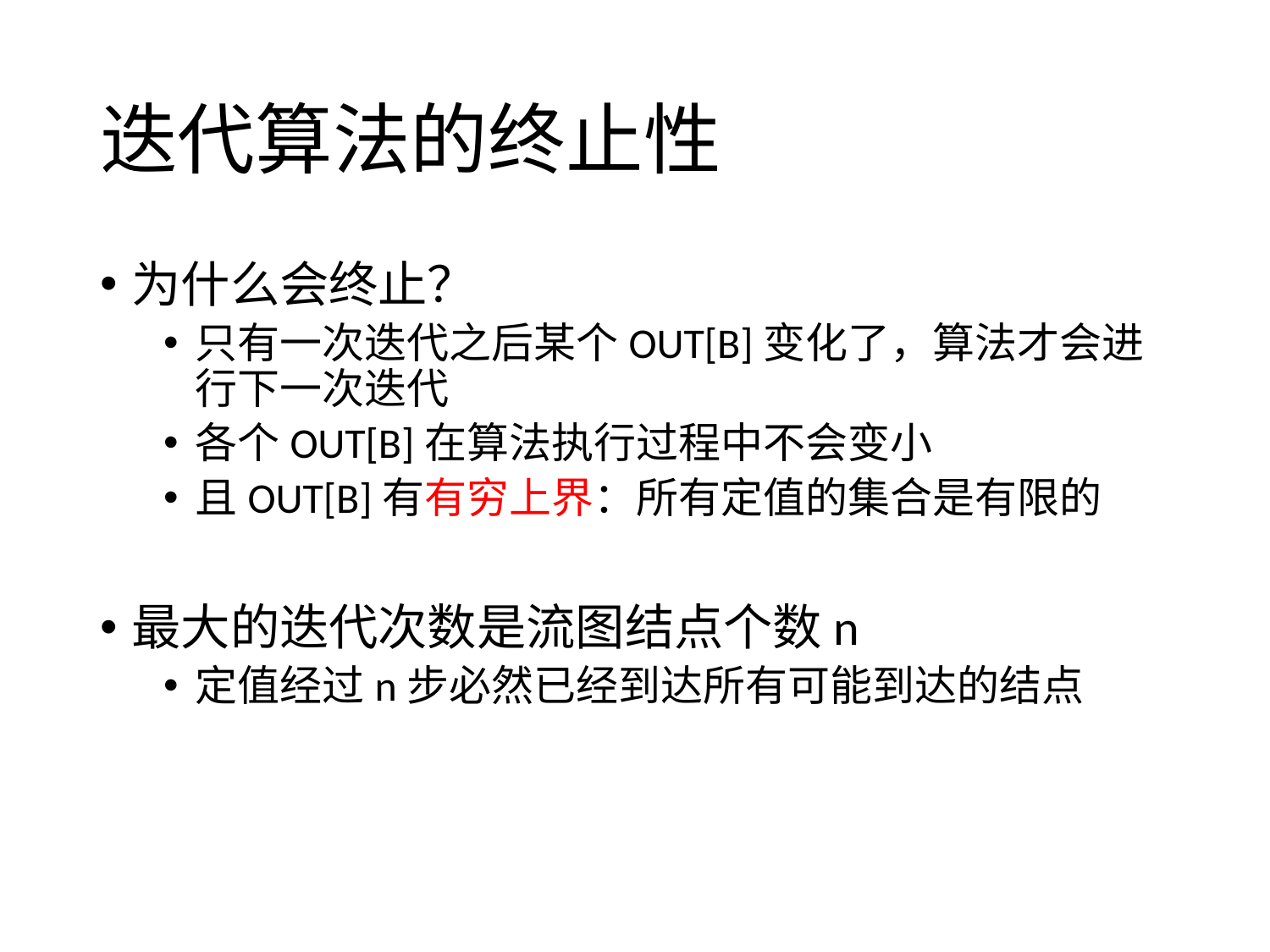

# 迭代算法的终止性
为什么会终止？
只有一次迭代之后某个OUT[B]变化了，算法才会进行下一次迭代
各个OUT[B]在算法执行过程中不会变小
且OUT[B]有有穷上界：所有定值的集合是有限的

最大的迭代次数是流图结点个数n
定值经过n步必然已经到达所有可能到达的结点